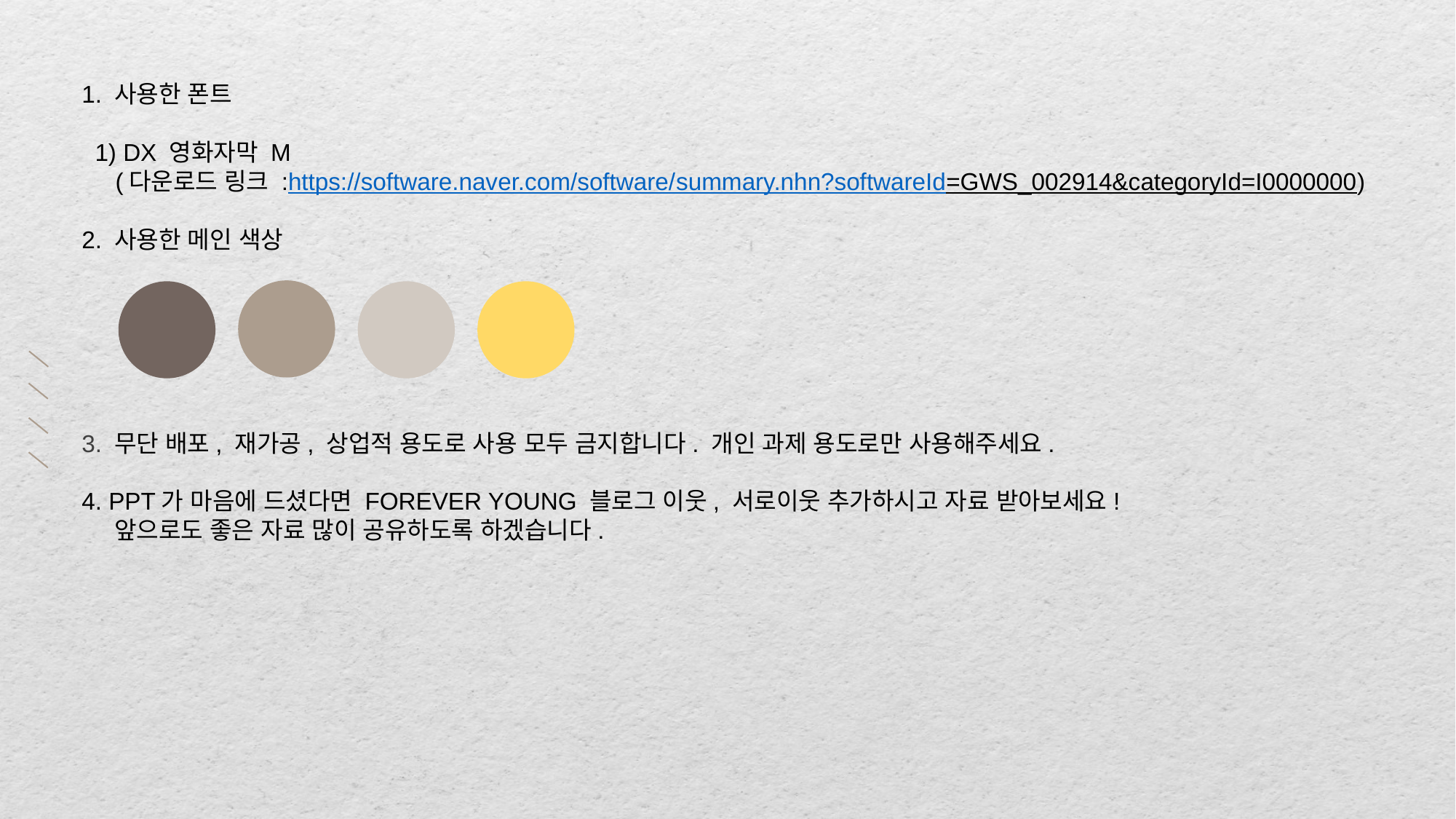

1. 사용한 폰트

  1) DX 영화자막 M
     (다운로드 링크 :https://software.naver.com/software/summary.nhn?softwareId=GWS_002914&categoryId=I0000000)

2. 사용한 메인 색상

3. 무단 배포, 재가공, 상업적 용도로 사용 모두 금지합니다. 개인 과제 용도로만 사용해주세요.

4. PPT가 마음에 드셨다면 FOREVER YOUNG 블로그 이웃, 서로이웃 추가하시고 자료 받아보세요!
    앞으로도 좋은 자료 많이 공유하도록 하겠습니다.